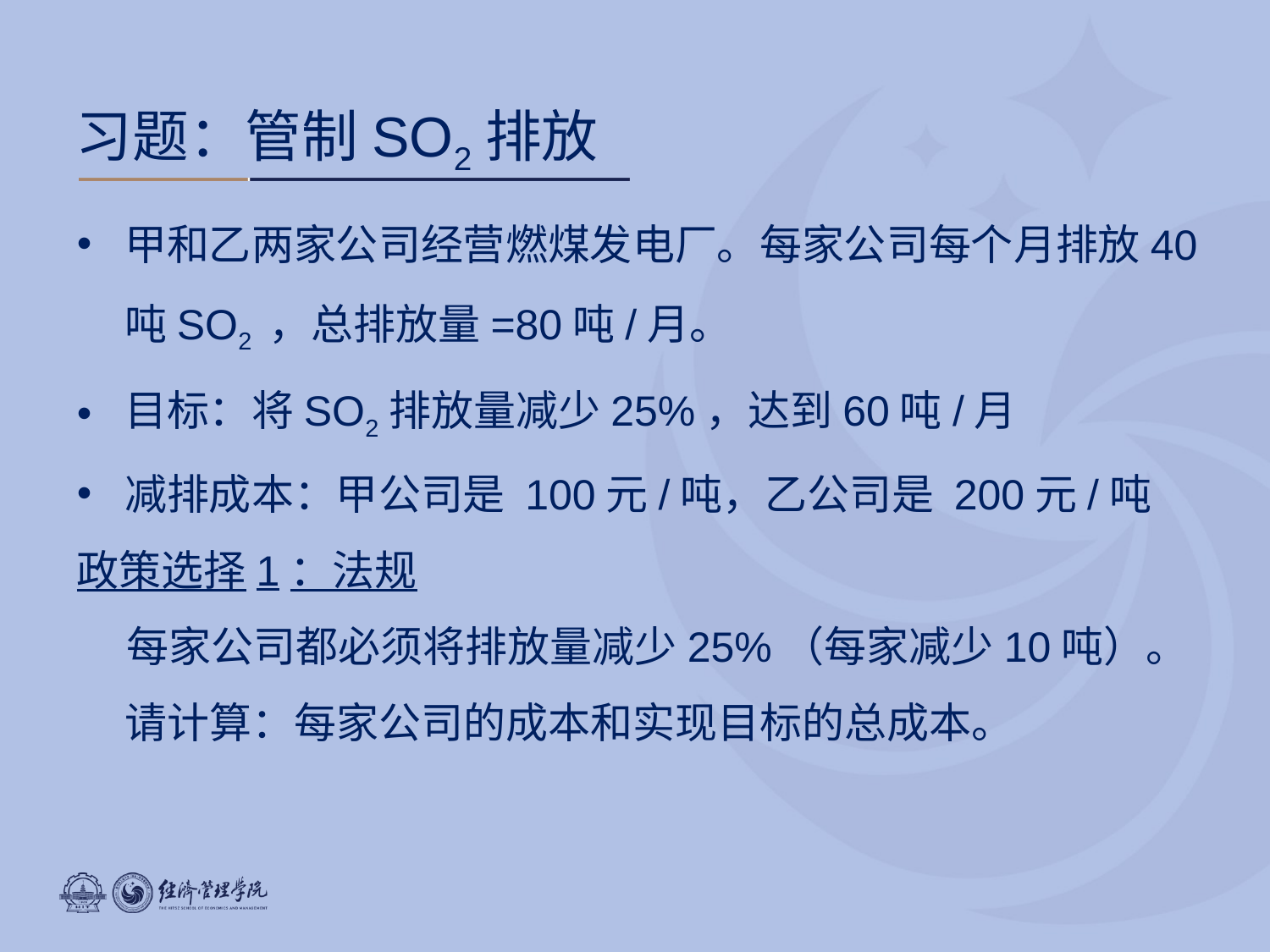

# 习题：管制SO2排放
甲和乙两家公司经营燃煤发电厂。每家公司每个月排放40吨SO2 ，总排放量=80吨/月。
目标：将SO2排放量减少25%，达到60吨/月
减排成本：甲公司是 100元/吨，乙公司是 200元/吨
政策选择1：法规
每家公司都必须将排放量减少25%（每家减少10吨）。
    请计算：每家公司的成本和实现目标的总成本。